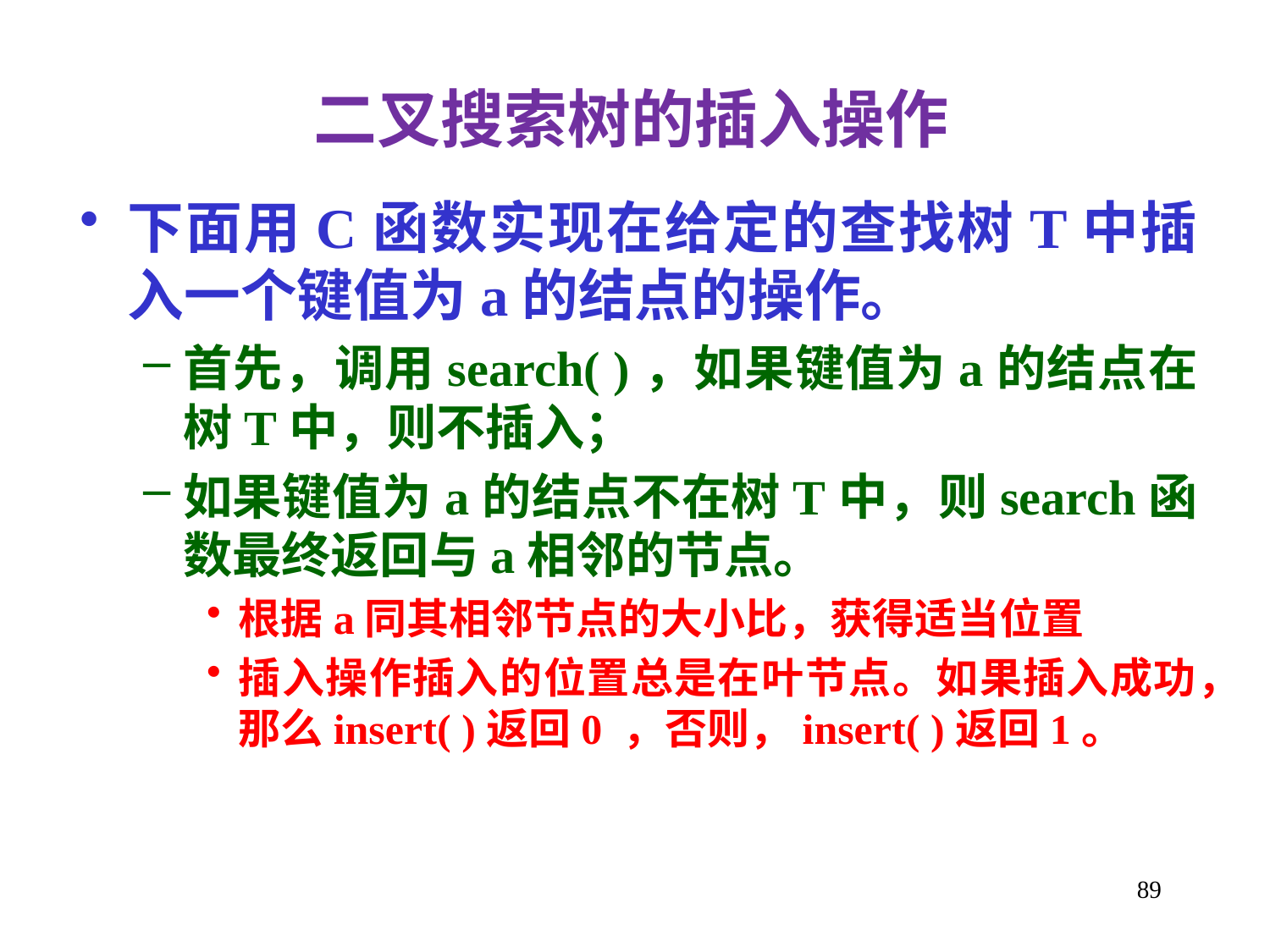

二叉搜索树的插入操作
下面用C函数实现在给定的查找树T中插入一个键值为a的结点的操作。
首先，调用search( )，如果键值为a的结点在树T中，则不插入；
如果键值为a的结点不在树T中，则search函数最终返回与a相邻的节点。
根据a同其相邻节点的大小比，获得适当位置
插入操作插入的位置总是在叶节点。如果插入成功，那么insert( )返回0 ，否则，insert( )返回1。

89